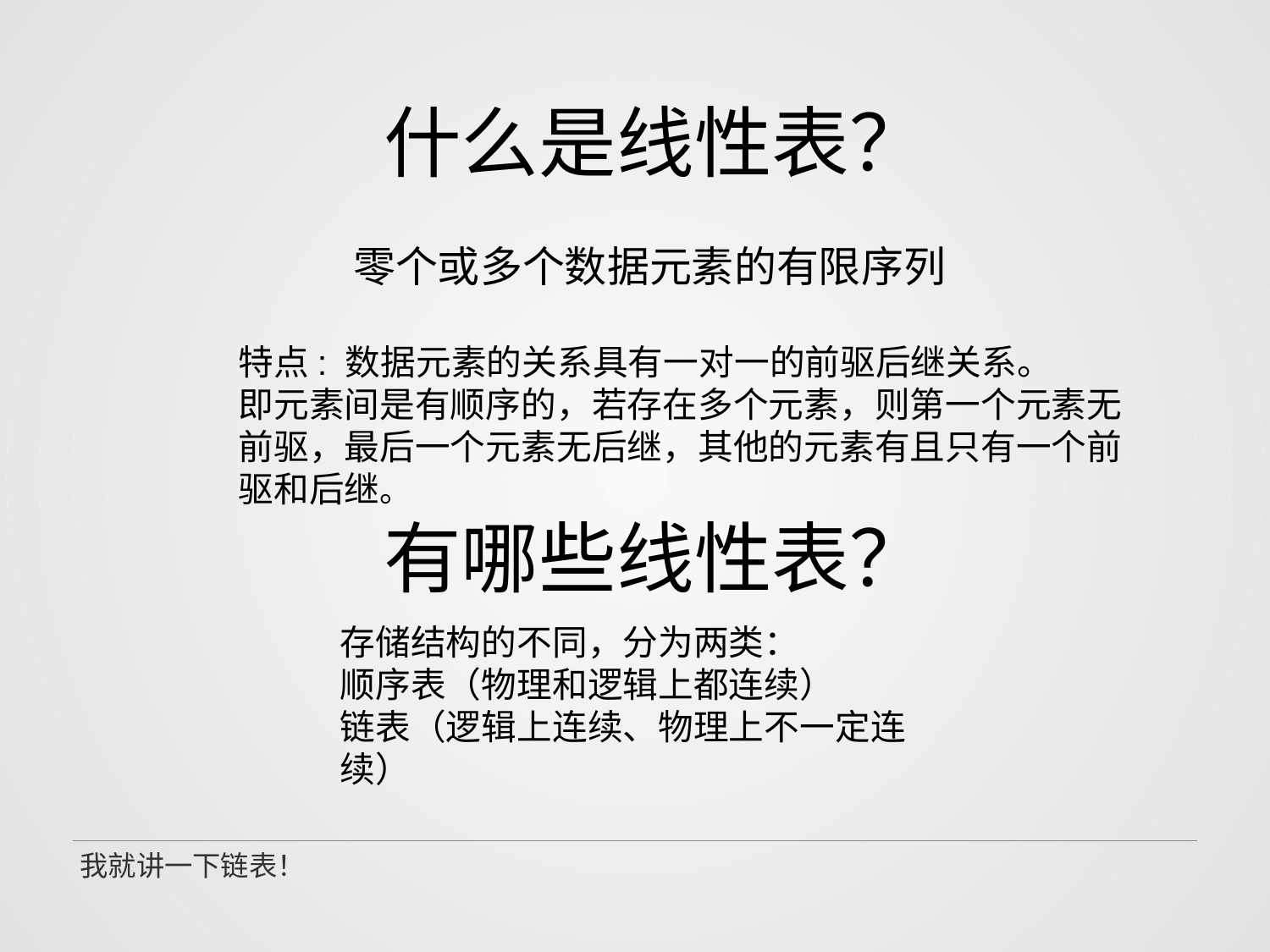

什么是线性表？
零个或多个数据元素的有限序列
特点: 数据元素的关系具有一对一的前驱后继关系。
即元素间是有顺序的，若存在多个元素，则第一个元素无前驱，最后一个元素无后继，其他的元素有且只有一个前驱和后继。
有哪些线性表？
存储结构的不同，分为两类：
顺序表（物理和逻辑上都连续）
链表（逻辑上连续、物理上不一定连续）
我就讲一下链表！